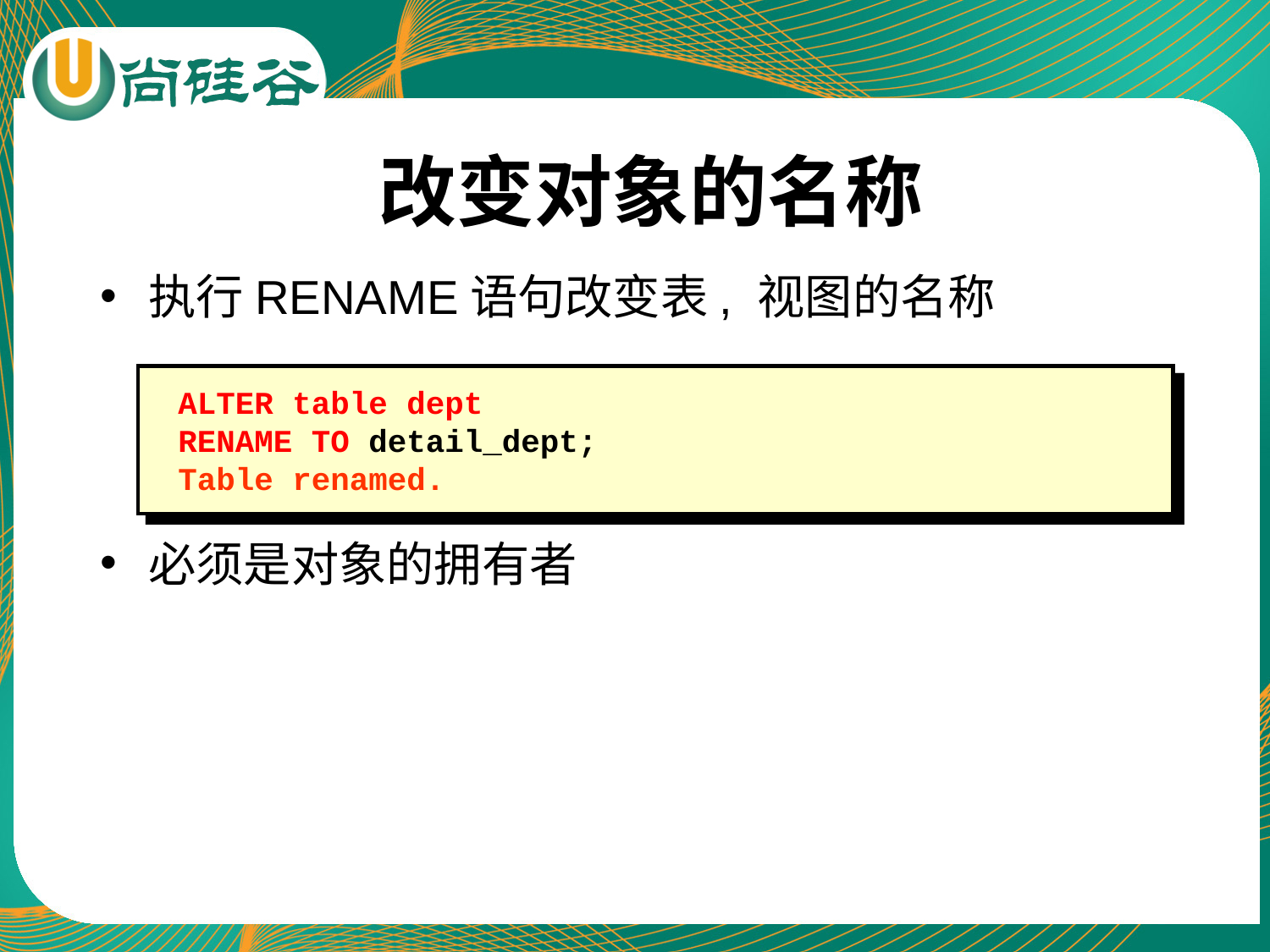

改变对象的名称
执行RENAME语句改变表, 视图的名称

必须是对象的拥有者

ALTER table dept
RENAME TO detail_dept;
Table renamed.